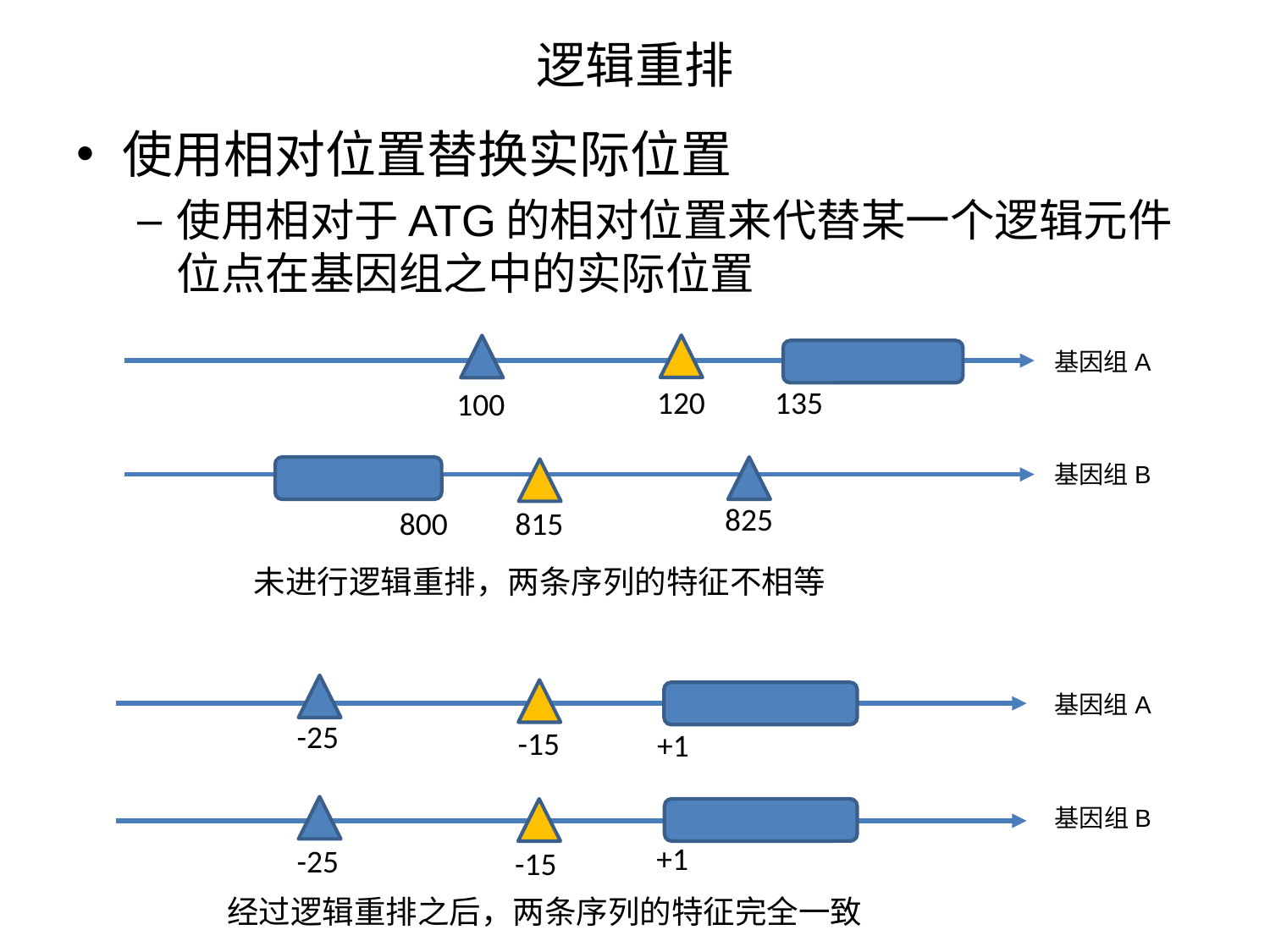

# 逻辑重排
使用相对位置替换实际位置
使用相对于ATG的相对位置来代替某一个逻辑元件位点在基因组之中的实际位置

基因组A

120
135
100
基因组B

825
800
815
未进行逻辑重排，两条序列的特征不相等

基因组A
-25
-15
+1
基因组B

+1
-25
-15
经过逻辑重排之后，两条序列的特征完全一致